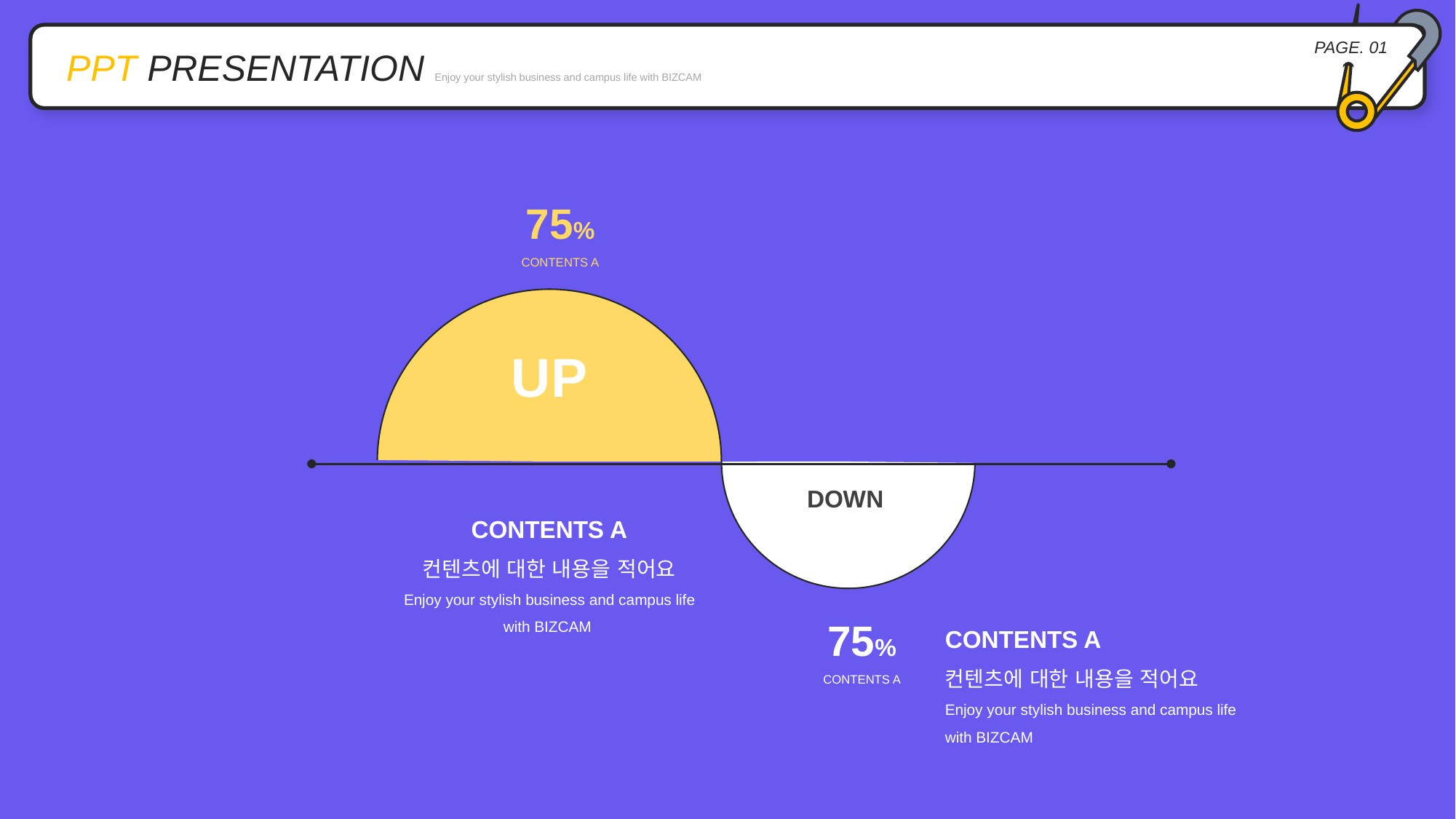

PPT PRESENTATION Enjoy your stylish business and campus life with BIZCAM
PAGE. 01
75%
CONTENTS A
UP

DOWN
CONTENTS A
컨텐츠에 대한 내용을 적어요
Enjoy your stylish business and campus life with BIZCAM
CONTENTS A
컨텐츠에 대한 내용을 적어요
Enjoy your stylish business and campus life with BIZCAM
75%
CONTENTS A